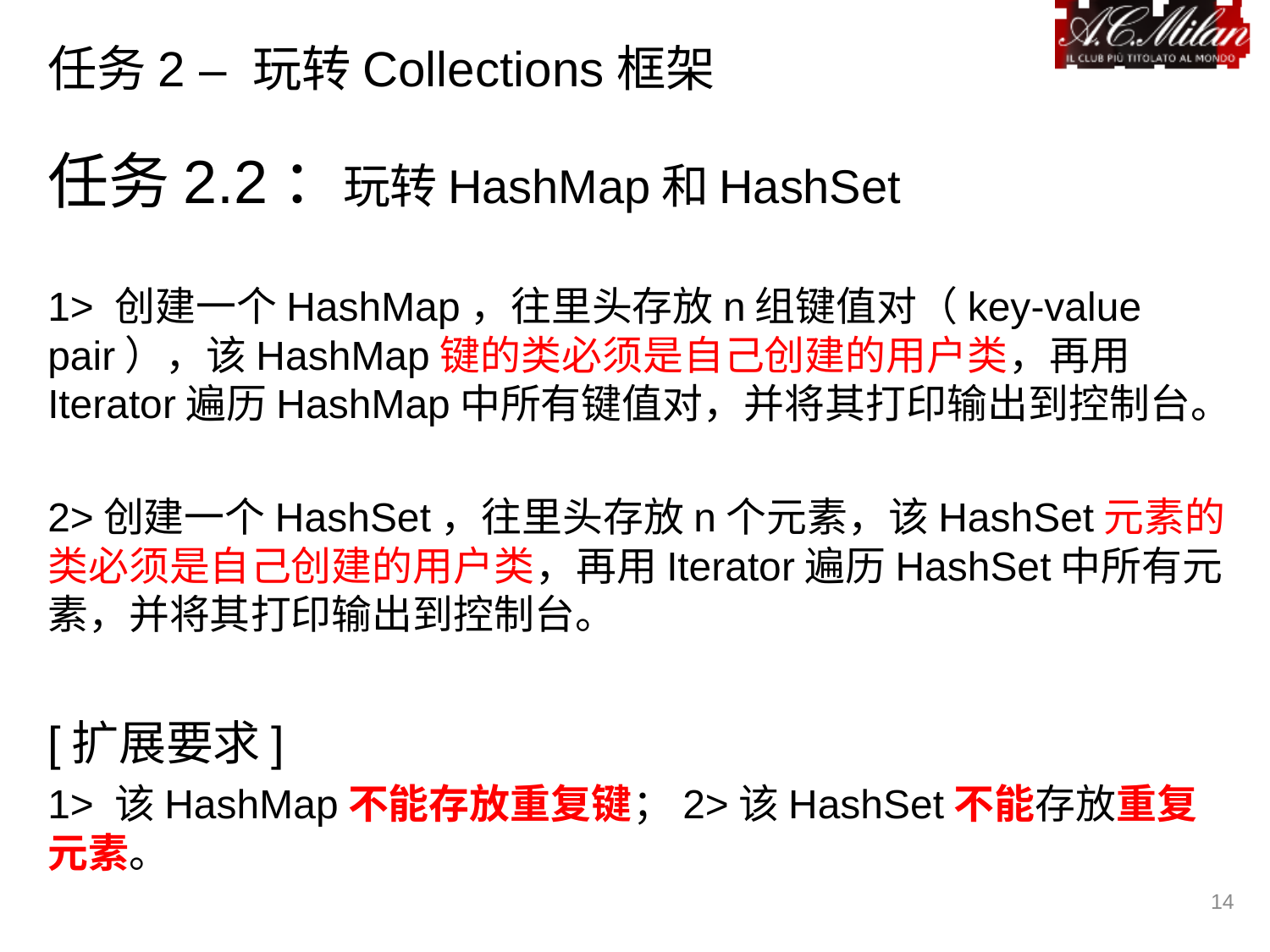

# 任务2 – 玩转Collections框架
任务2.2：玩转HashMap和HashSet

1> 创建一个HashMap，往里头存放n组键值对（key-value pair），该HashMap键的类必须是自己创建的用户类，再用Iterator遍历HashMap中所有键值对，并将其打印输出到控制台。

2>创建一个HashSet，往里头存放n个元素，该HashSet元素的类必须是自己创建的用户类，再用Iterator遍历HashSet中所有元素，并将其打印输出到控制台。

[扩展要求]
1> 该HashMap不能存放重复键；2>该HashSet不能存放重复元素。
14